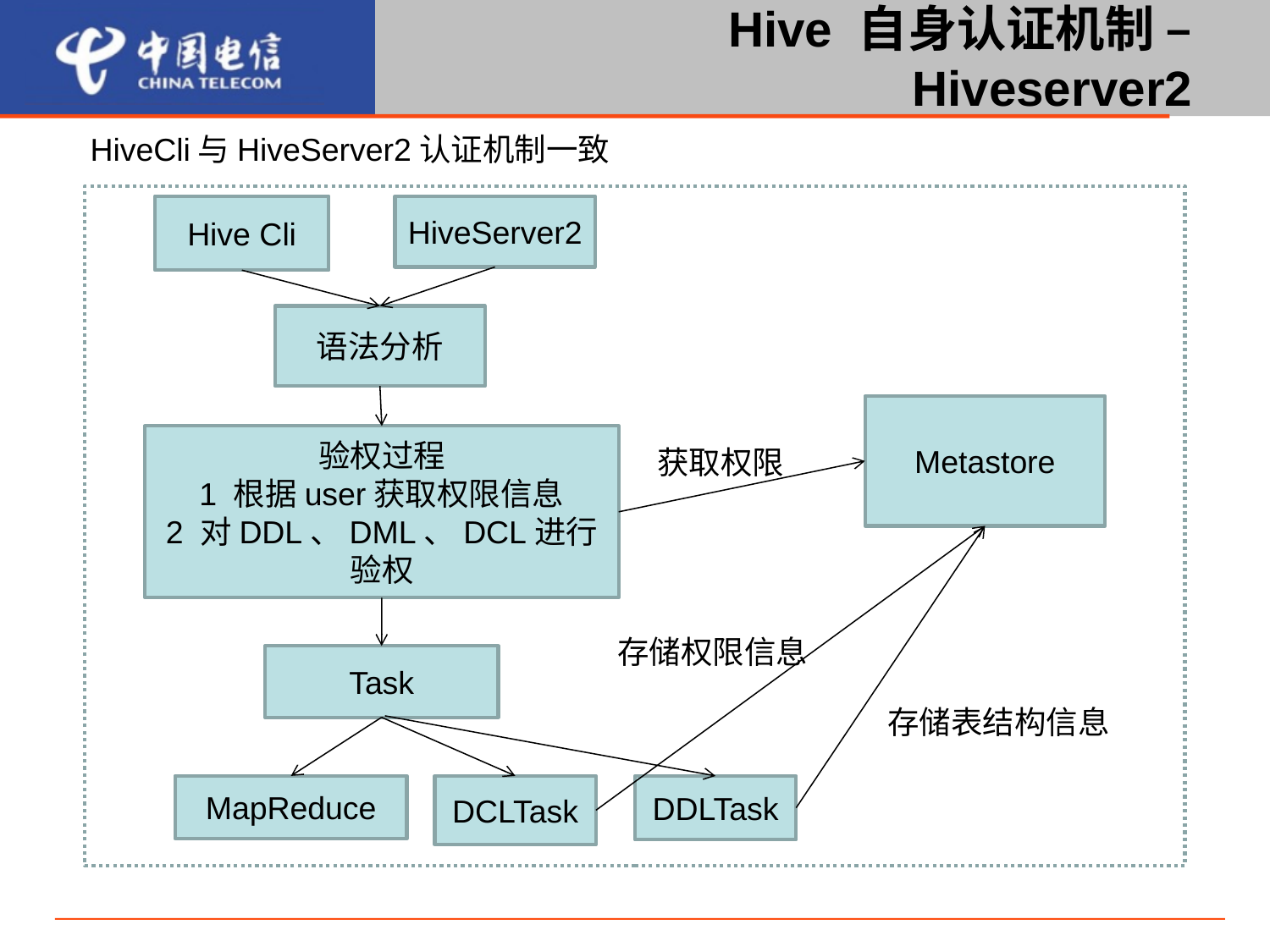

# Hive 自身认证机制 – Hiveserver2
HiveCli与HiveServer2认证机制一致

Hive Cli
HiveServer2
语法分析
Metastore
验权过程
1 根据user获取权限信息
2 对DDL、DML、DCL进行验权
获取权限
存储权限信息
Task
存储表结构信息
MapReduce
DCLTask
DDLTask